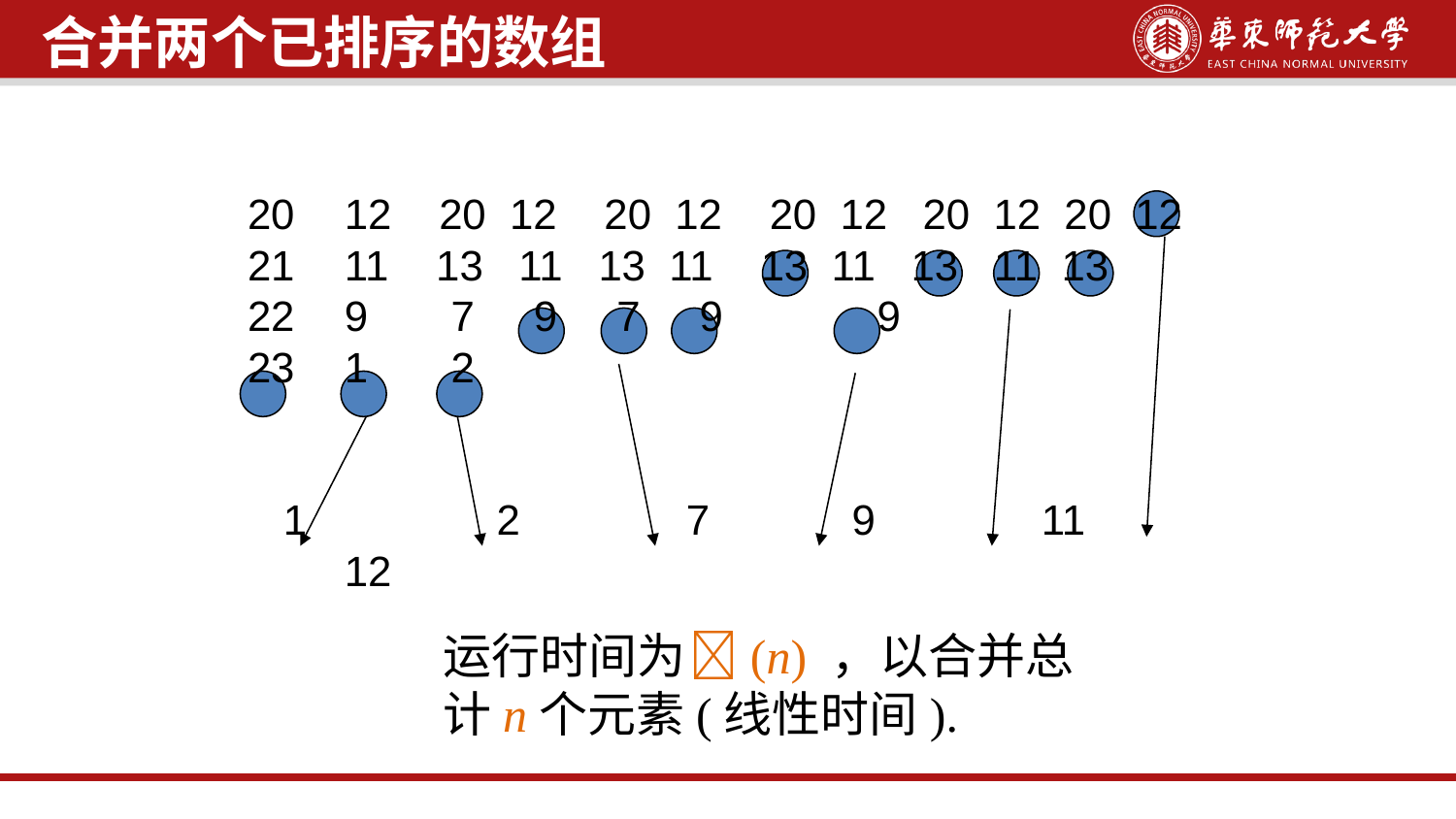

合并两个已排序的数组
12    20  12    20  12    20  12   20  12  20  12
11    13   11   13  11    13  11   13   11  13
9       7     9     7     9             9
1       2

   1                2              7            9              11          12

运行时间为 Θ(n) ，以合并总
计n个元素(线性时间).